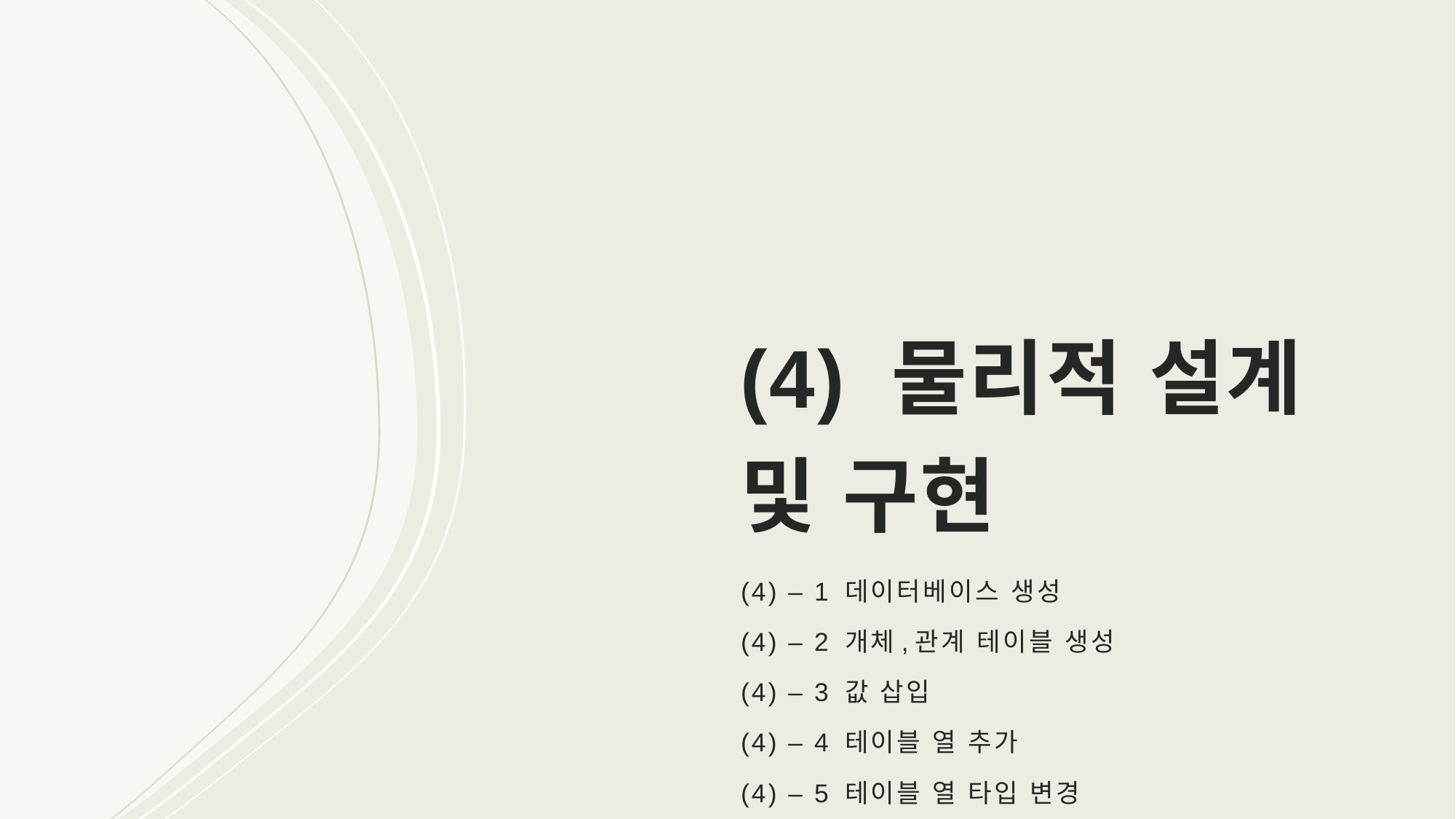

# (4) 물리적 설계 및 구현
(4) – 1 데이터베이스 생성
(4) – 2 개체,관계 테이블 생성
(4) – 3 값 삽입
(4) – 4 테이블 열 추가
(4) – 5 테이블 열 타입 변경